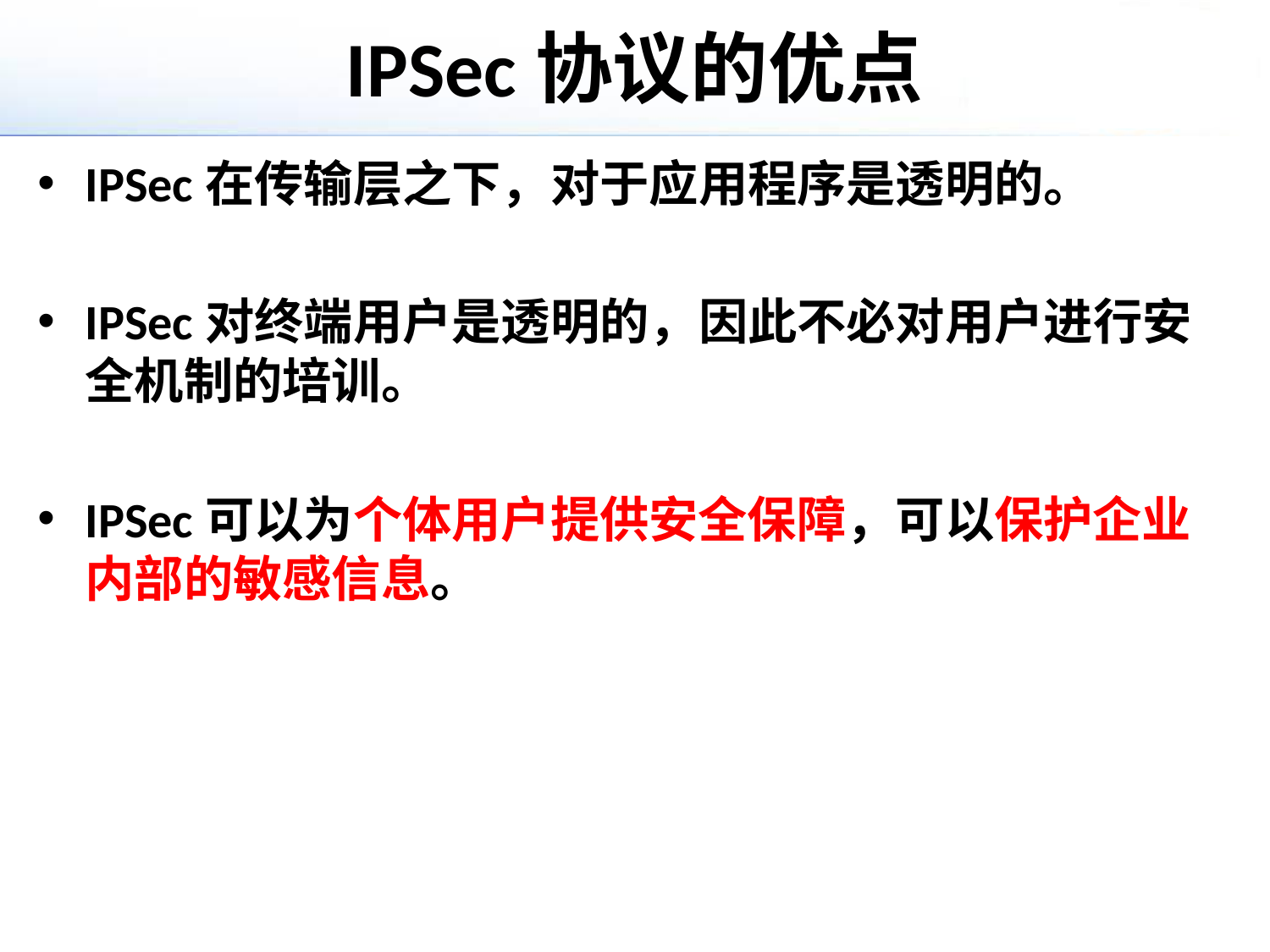

# IPSec协议的优点
IPSec在传输层之下，对于应用程序是透明的。

IPSec对终端用户是透明的，因此不必对用户进行安全机制的培训。

IPSec可以为个体用户提供安全保障，可以保护企业内部的敏感信息。